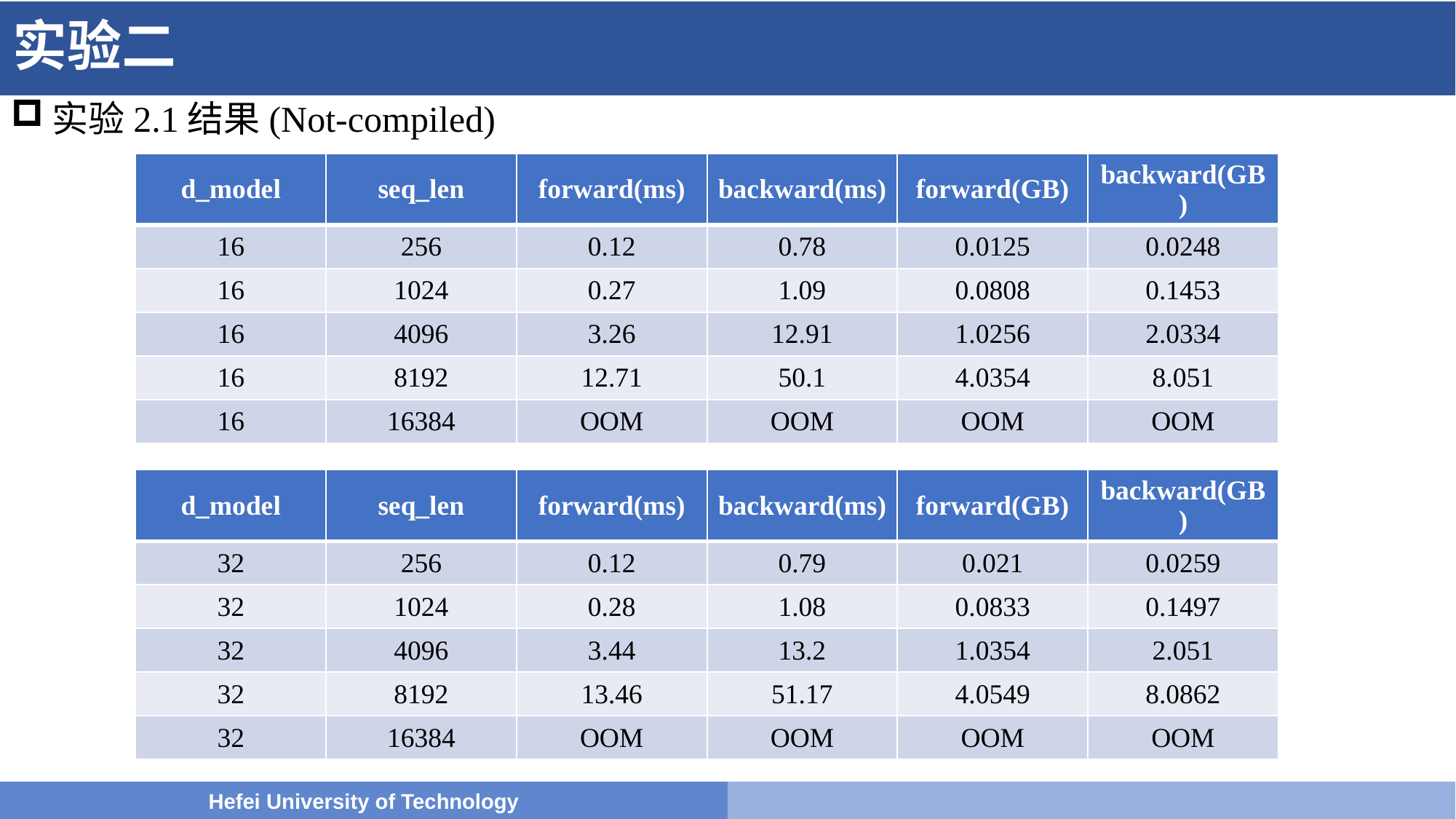

# 实验二
实验2.1结果(Not-compiled)

| d\_model | seq\_len | forward(ms) | backward(ms) | forward(GB) | backward(GB) |
| --- | --- | --- | --- | --- | --- |
| 16 | 256 | 0.12 | 0.78 | 0.0125 | 0.0248 |
| 16 | 1024 | 0.27 | 1.09 | 0.0808 | 0.1453 |
| 16 | 4096 | 3.26 | 12.91 | 1.0256 | 2.0334 |
| 16 | 8192 | 12.71 | 50.1 | 4.0354 | 8.051 |
| 16 | 16384 | OOM | OOM | OOM | OOM |
| d\_model | seq\_len | forward(ms) | backward(ms) | forward(GB) | backward(GB) |
| --- | --- | --- | --- | --- | --- |
| 32 | 256 | 0.12 | 0.79 | 0.021 | 0.0259 |
| 32 | 1024 | 0.28 | 1.08 | 0.0833 | 0.1497 |
| 32 | 4096 | 3.44 | 13.2 | 1.0354 | 2.051 |
| 32 | 8192 | 13.46 | 51.17 | 4.0549 | 8.0862 |
| 32 | 16384 | OOM | OOM | OOM | OOM |
8